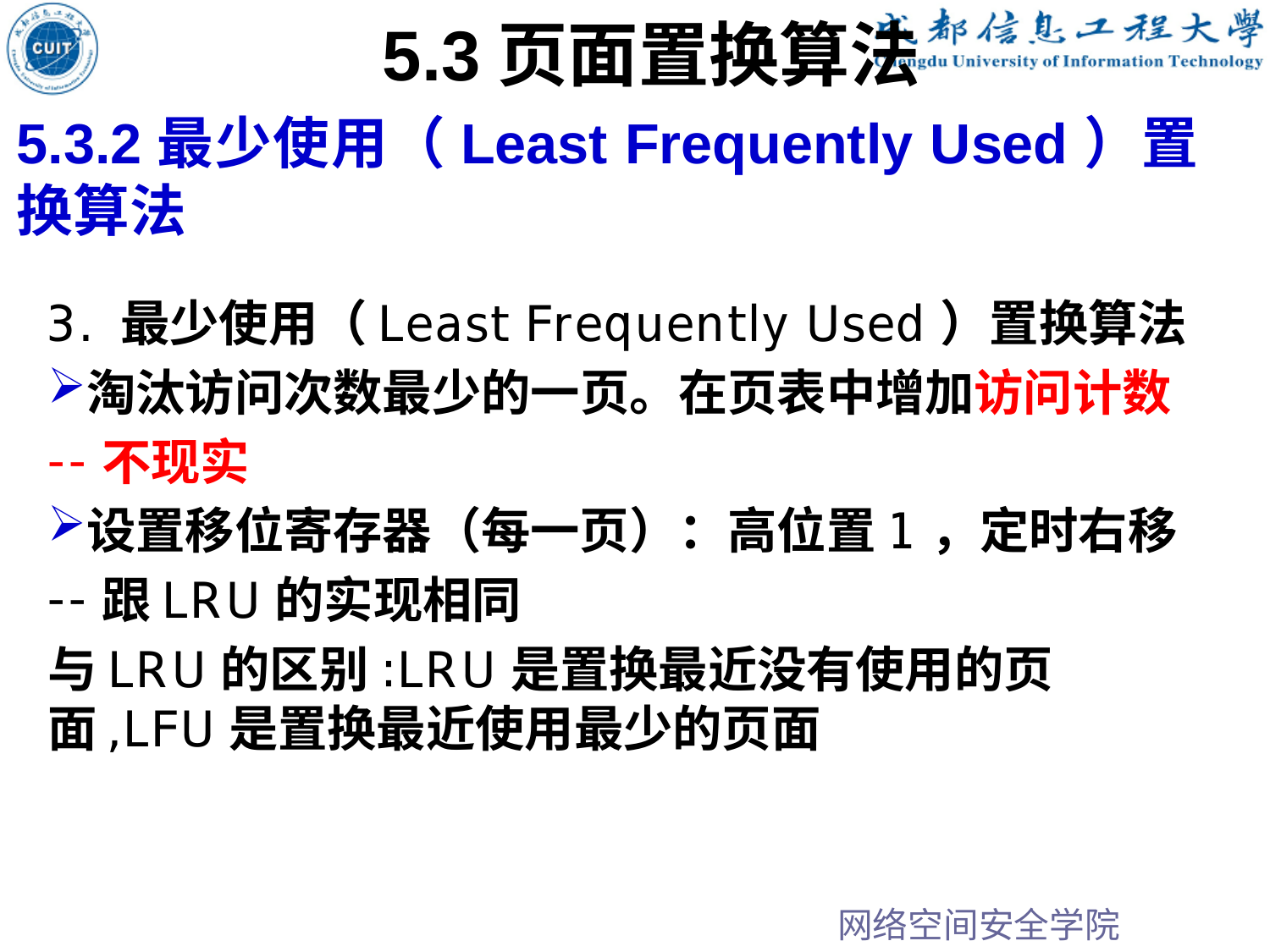

5.3页面置换算法
5.3.2最少使用（Least Frequently Used）置换算法

3. 最少使用（Least Frequently Used）置换算法
淘汰访问次数最少的一页。在页表中增加访问计数
--不现实
设置移位寄存器（每一页）：高位置1，定时右移
--跟LRU的实现相同
与LRU的区别:LRU是置换最近没有使用的页面,LFU是置换最近使用最少的页面